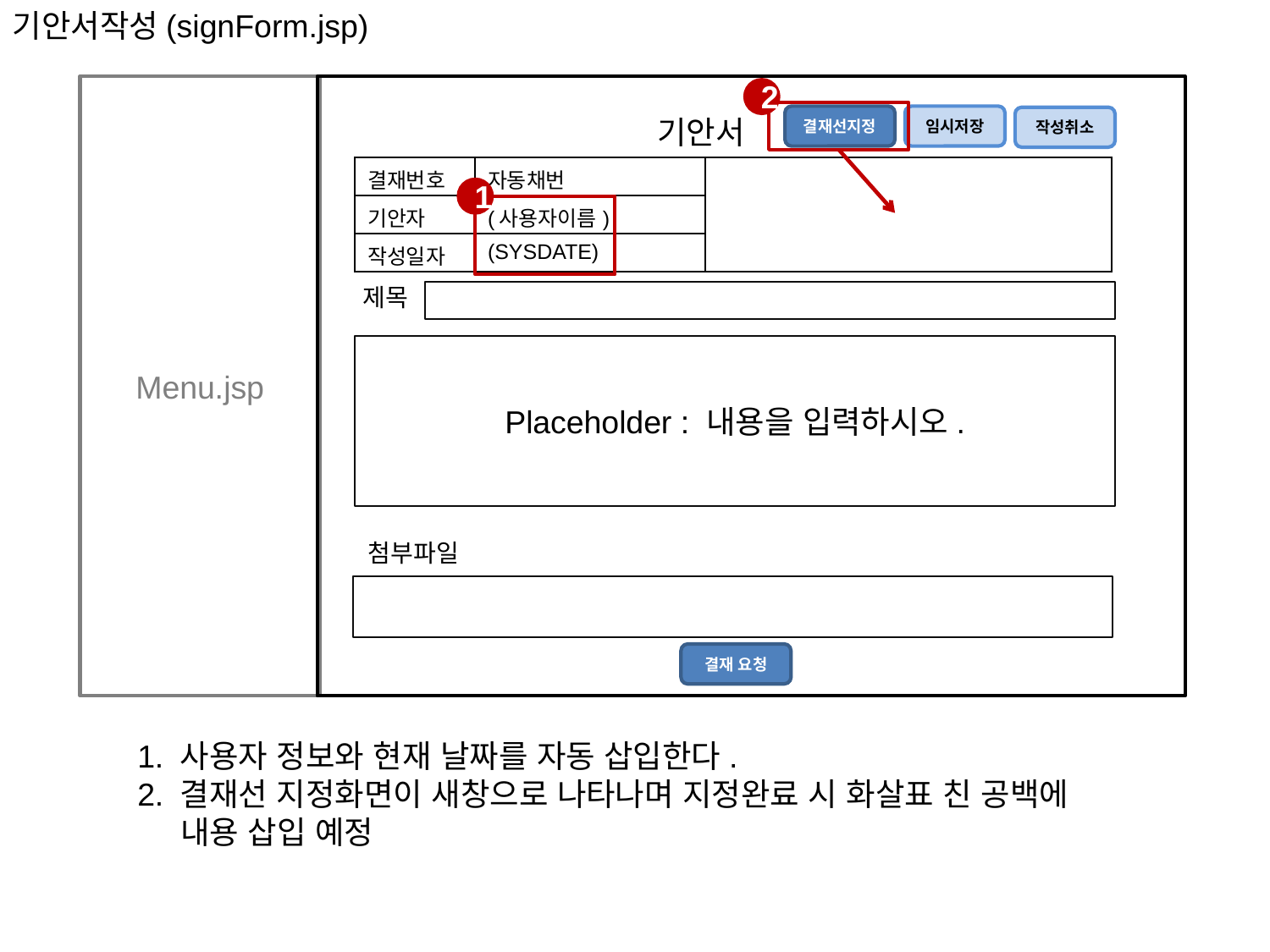

기안서작성(signForm.jsp)
Menu.jsp

2

기안서
결재선지정
임시저장
작성취소
| 결재번호 | 자동채번 |  |
| --- | --- | --- |
| 기안자 | (사용자이름) |  |
| 작성일자 | (SYSDATE) |  |
1

제목

Placeholder : 내용을 입력하시오.
첨부파일

결재 요청
1. 사용자 정보와 현재 날짜를 자동 삽입한다.
2. 결재선 지정화면이 새창으로 나타나며 지정완료 시 화살표 친 공백에
    내용 삽입 예정